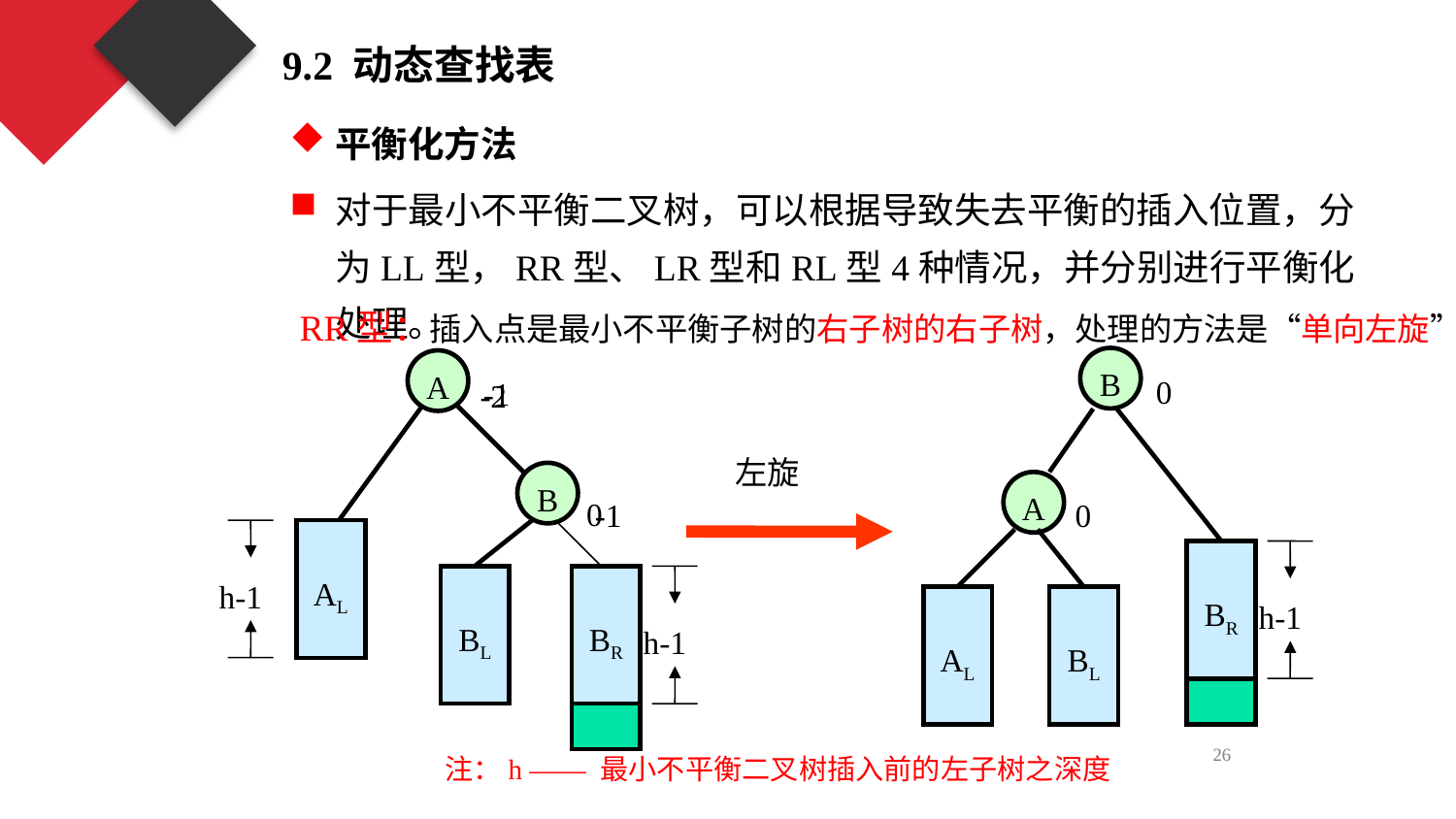

9.2 动态查找表
平衡化方法
对于最小不平衡二叉树，可以根据导致失去平衡的插入位置，分为LL型，RR型、LR型和RL型4种情况，并分别进行平衡化处理。
RR型：插入点是最小不平衡子树的右子树的右子树，处理的方法是“单向左旋”
B
A
0
-1
-2

左旋
B
A
0
0
-1

h-1

AL

BR

h-1

BL
BR

h-1

AL
BL

26
注：h —— 最小不平衡二叉树插入前的左子树之深度